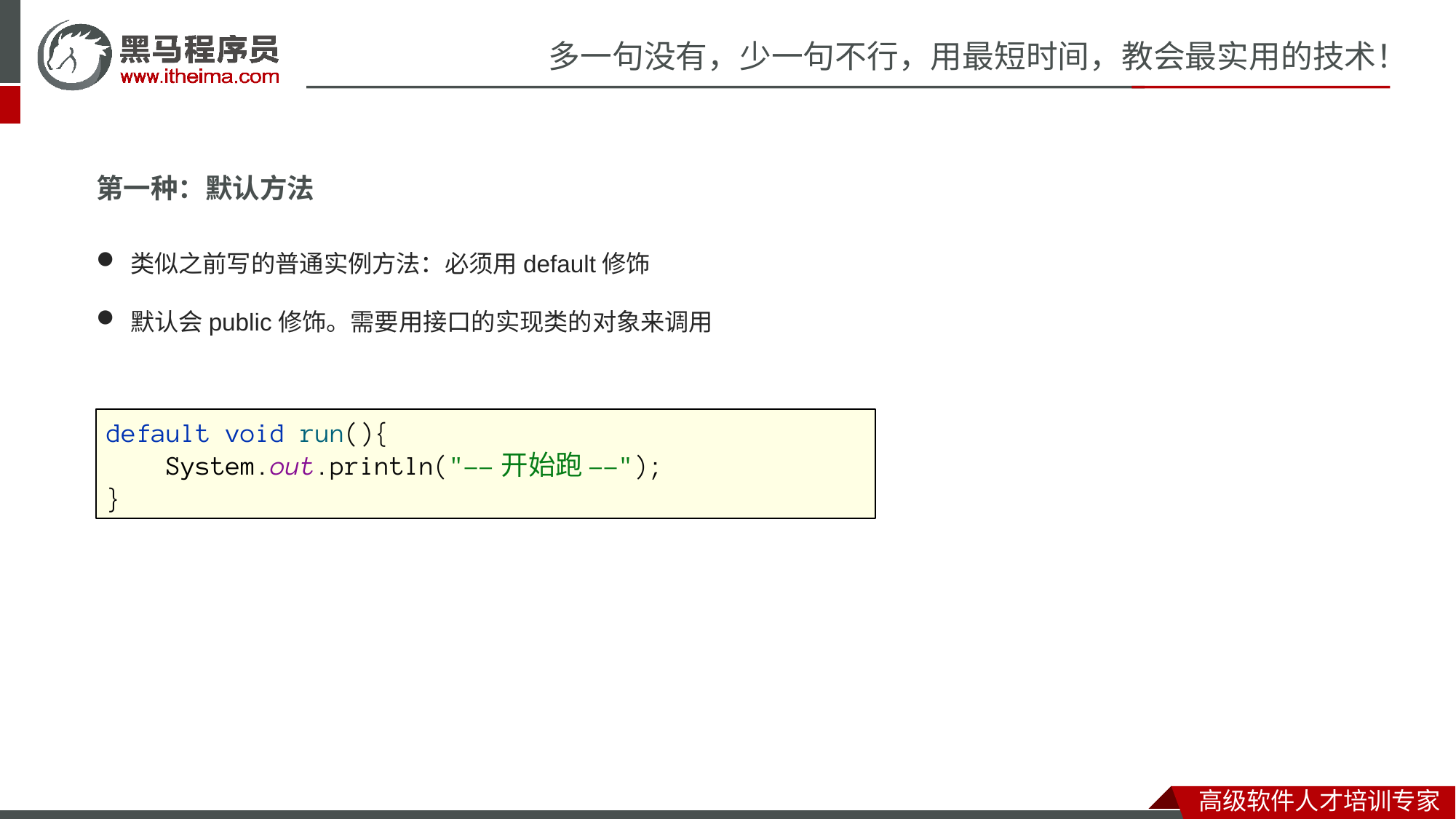

第一种：默认方法

类似之前写的普通实例方法：必须用default修饰
默认会public修饰。需要用接口的实现类的对象来调用

default void run(){
    System.out.println("--开始跑--");
}